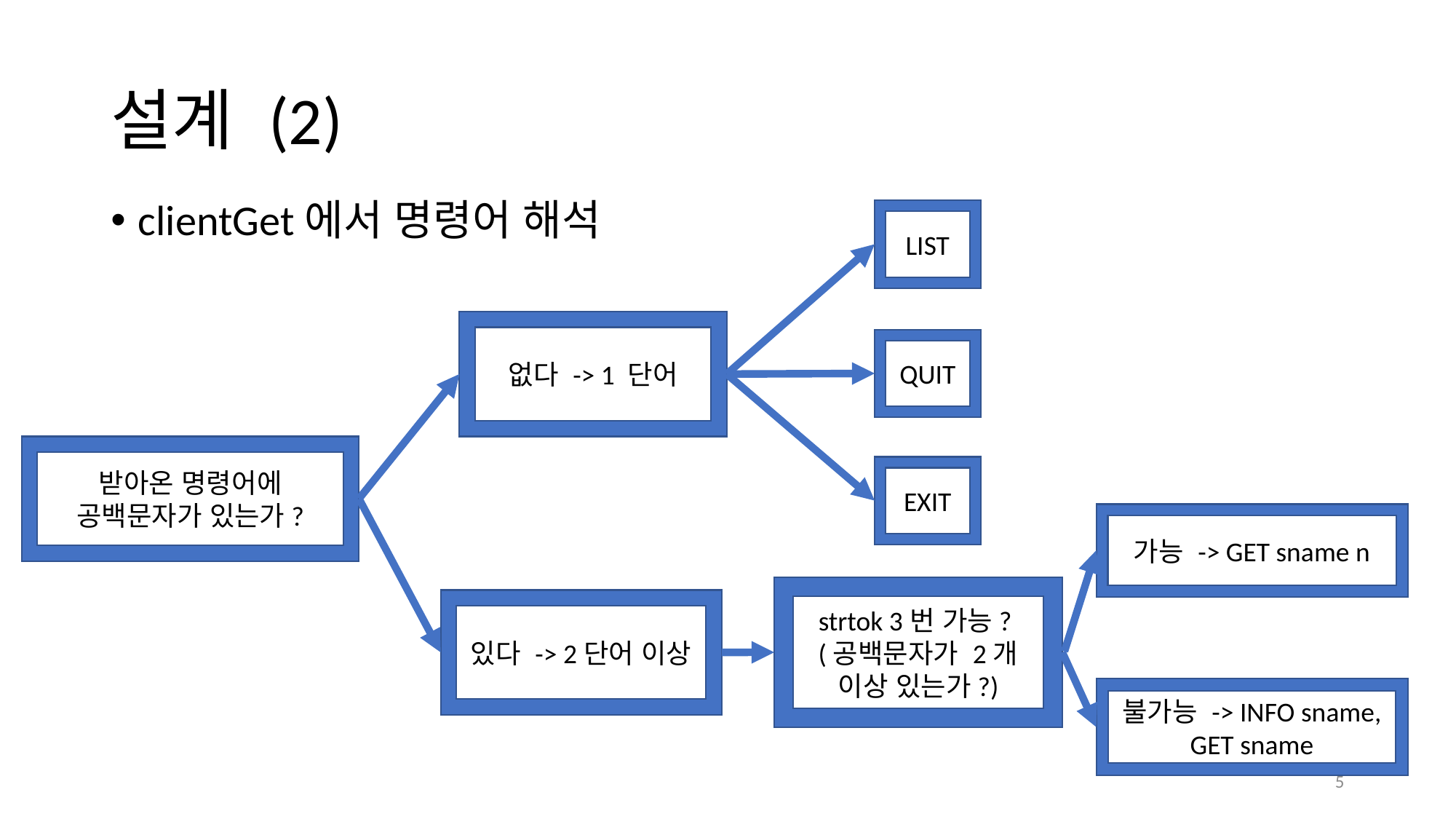

# 설계 (2)
clientGet에서 명령어 해석

LIST
없다 -> 1 단어
QUIT
받아온 명령어에 공백문자가 있는가?
EXIT
가능 -> GET sname n
strtok 3번 가능?
(공백문자가 2개 이상 있는가?)
있다 -> 2단어 이상
불가능 -> INFO sname,
GET sname
5